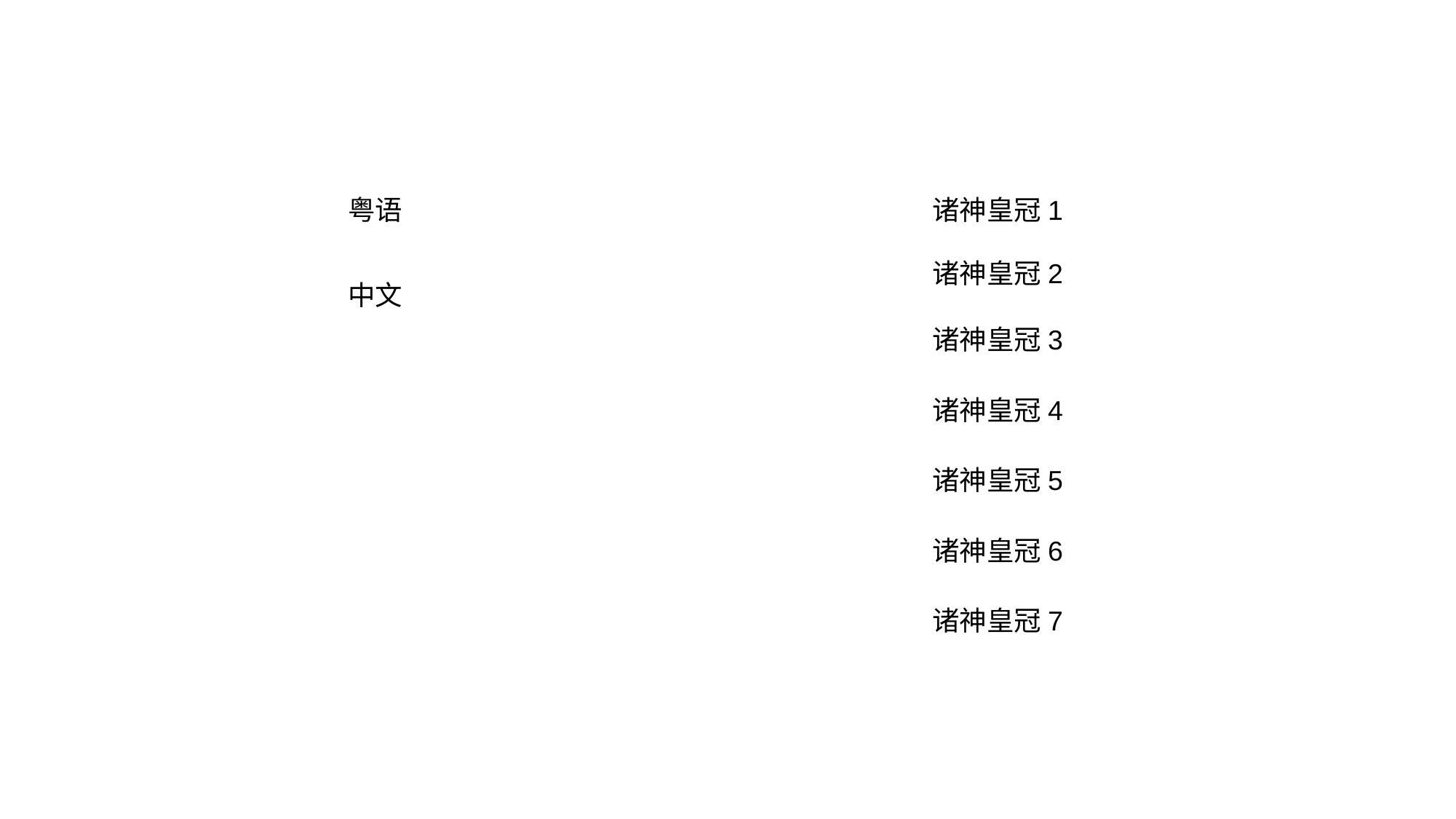

粤语
诸神皇冠1
诸神皇冠2
中文
诸神皇冠3
诸神皇冠4
诸神皇冠5
诸神皇冠6
诸神皇冠7